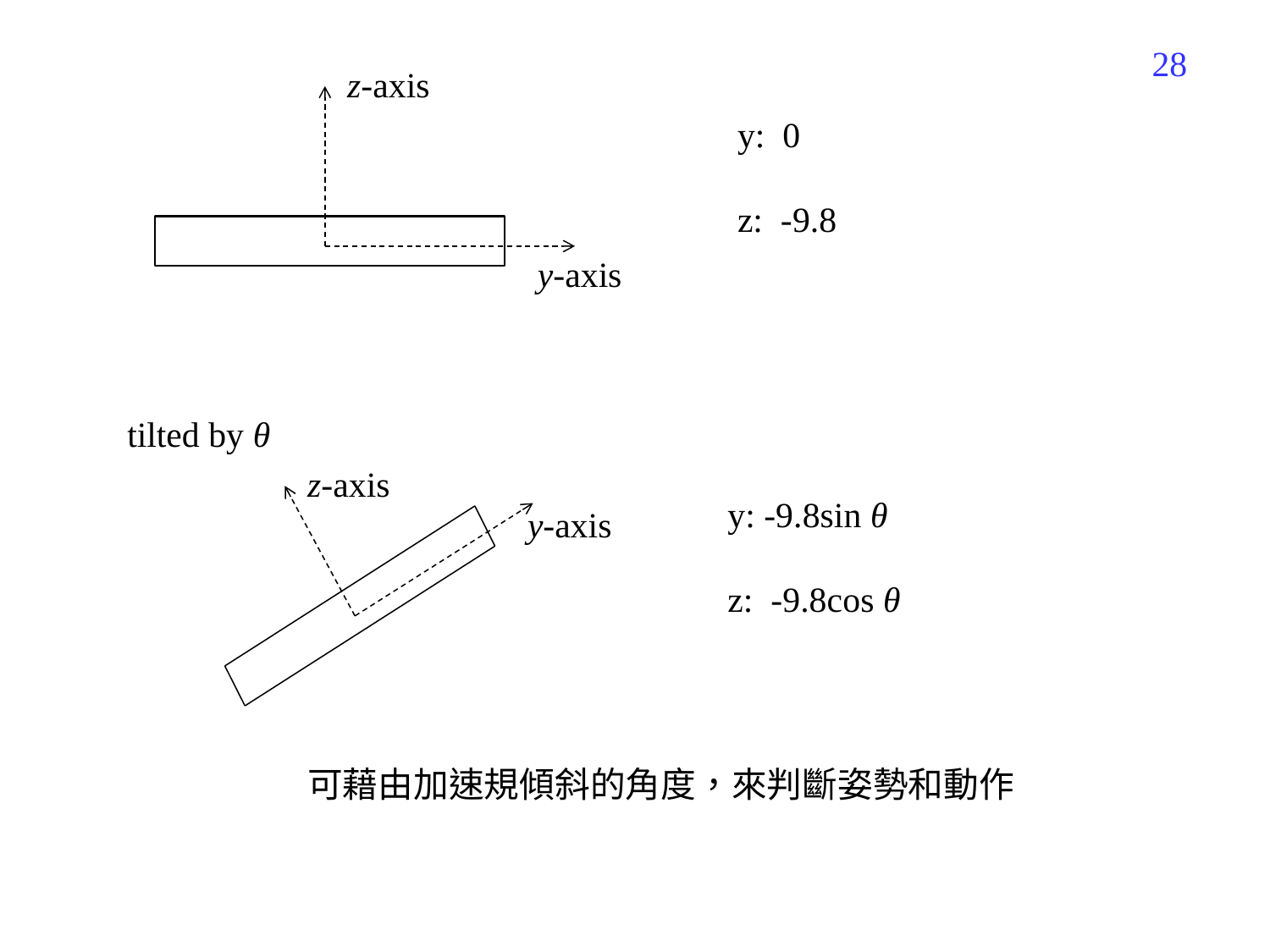

28
z-axis
y:  0

z:  -9.8

y-axis
tilted by θ
z-axis
y: -9.8sin θ

z:  -9.8cos θ
y-axis
可藉由加速規傾斜的角度，來判斷姿勢和動作